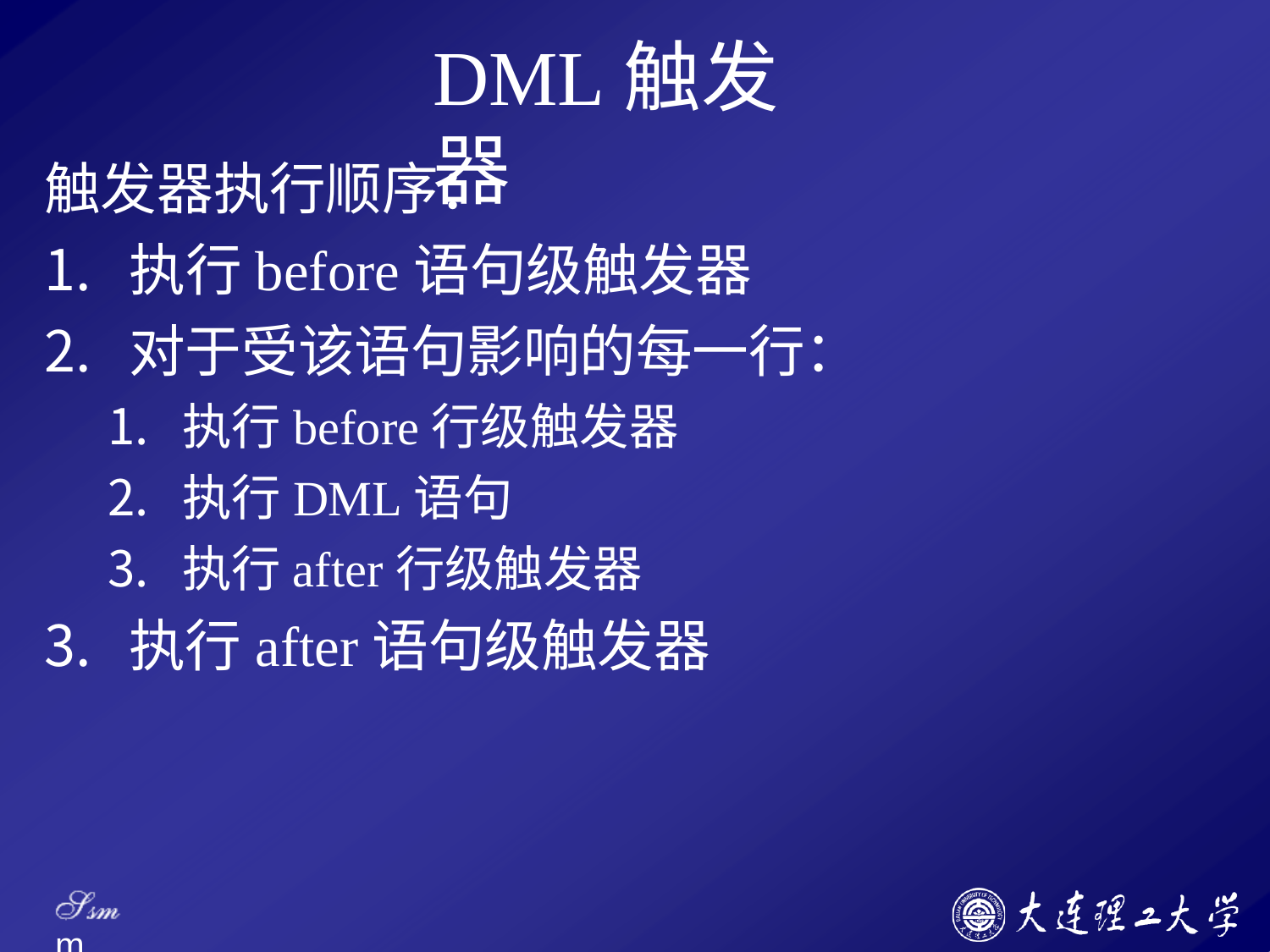

# DML触发器
触发器执行顺序：
执行before语句级触发器
对于受该语句影响的每一行：
执行before行级触发器
执行DML语句
执行after行级触发器
执行after语句级触发器

Ssm